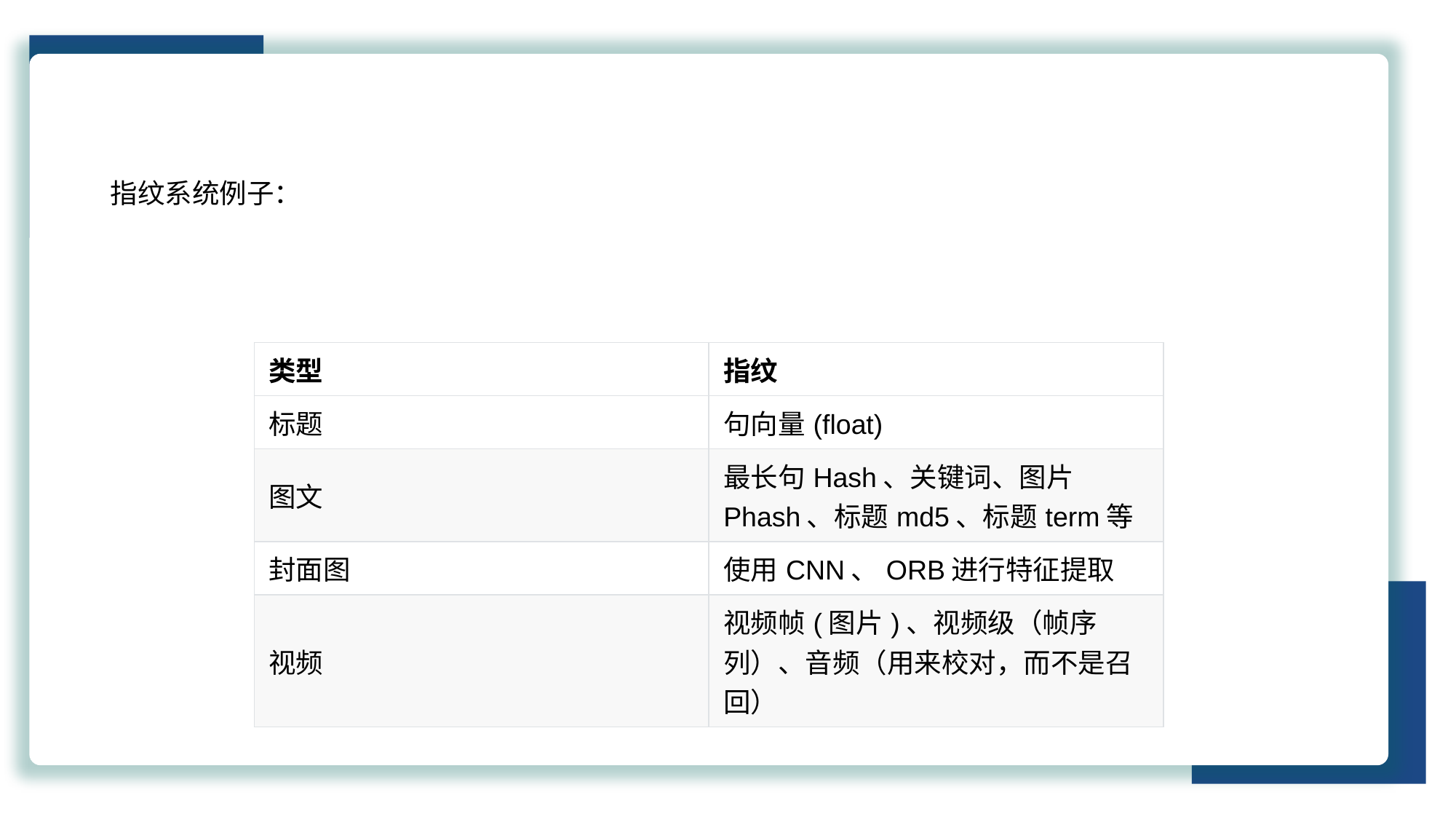

指纹系统例子：
| 类型 | 指纹 |
| --- | --- |
| 标题 | 句向量(float) |
| 图文 | 最长句Hash、关键词、图片Phash、标题md5、标题term等 |
| 封面图 | 使用CNN、ORB进行特征提取 |
| 视频 | 视频帧(图片)、视频级（帧序列）、音频（用来校对，而不是召回） |